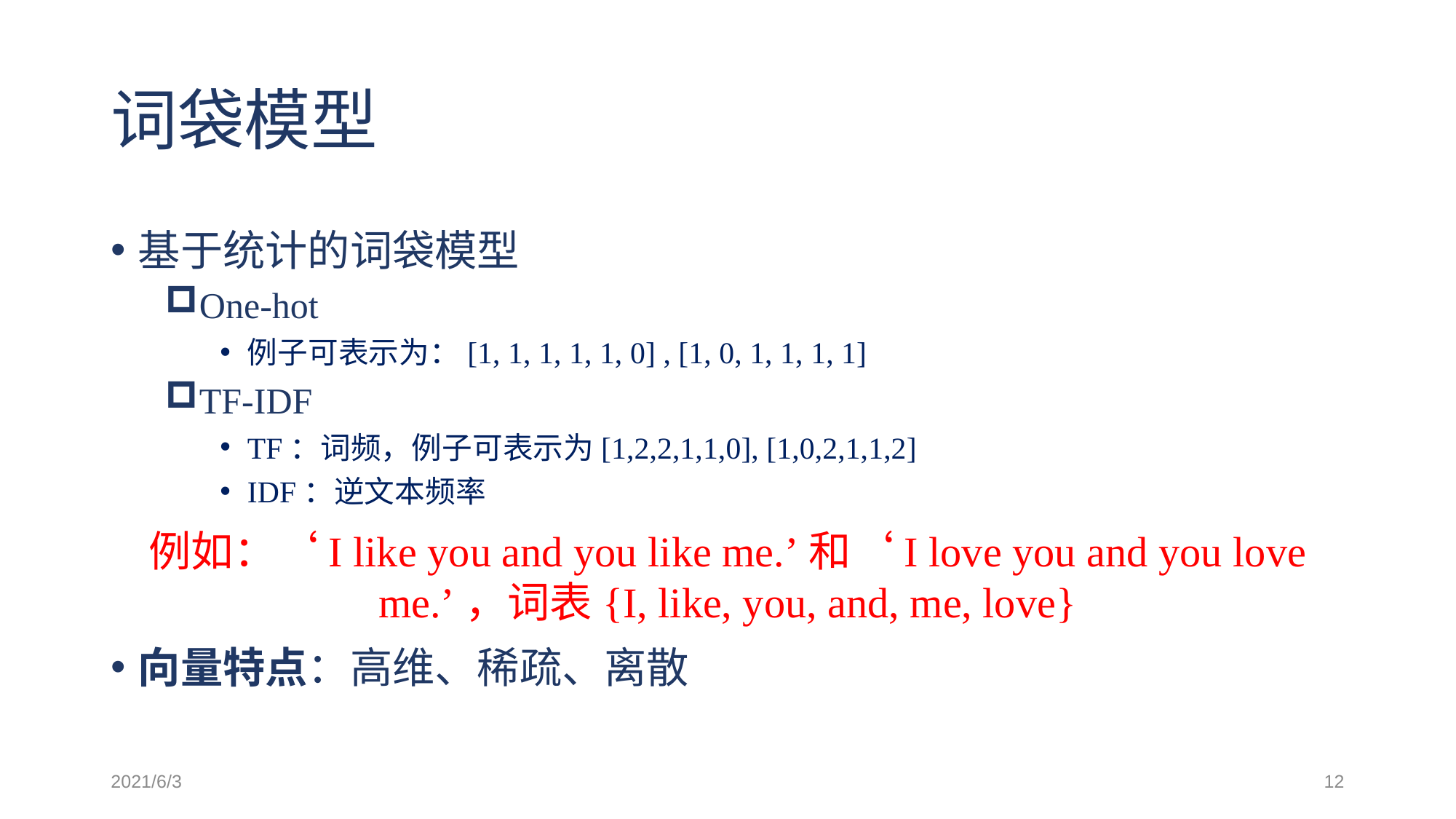

# 词袋模型
基于统计的词袋模型
One-hot
例子可表示为：[1, 1, 1, 1, 1, 0] , [1, 0, 1, 1, 1, 1]
TF-IDF
TF：词频，例子可表示为[1,2,2,1,1,0], [1,0,2,1,1,2]
IDF：逆文本频率
例如：‘I like you and you like me.’和‘I love you and you love me.’，词表{I, like, you, and, me, love}
向量特点：高维、稀疏、离散
2021/6/3
12